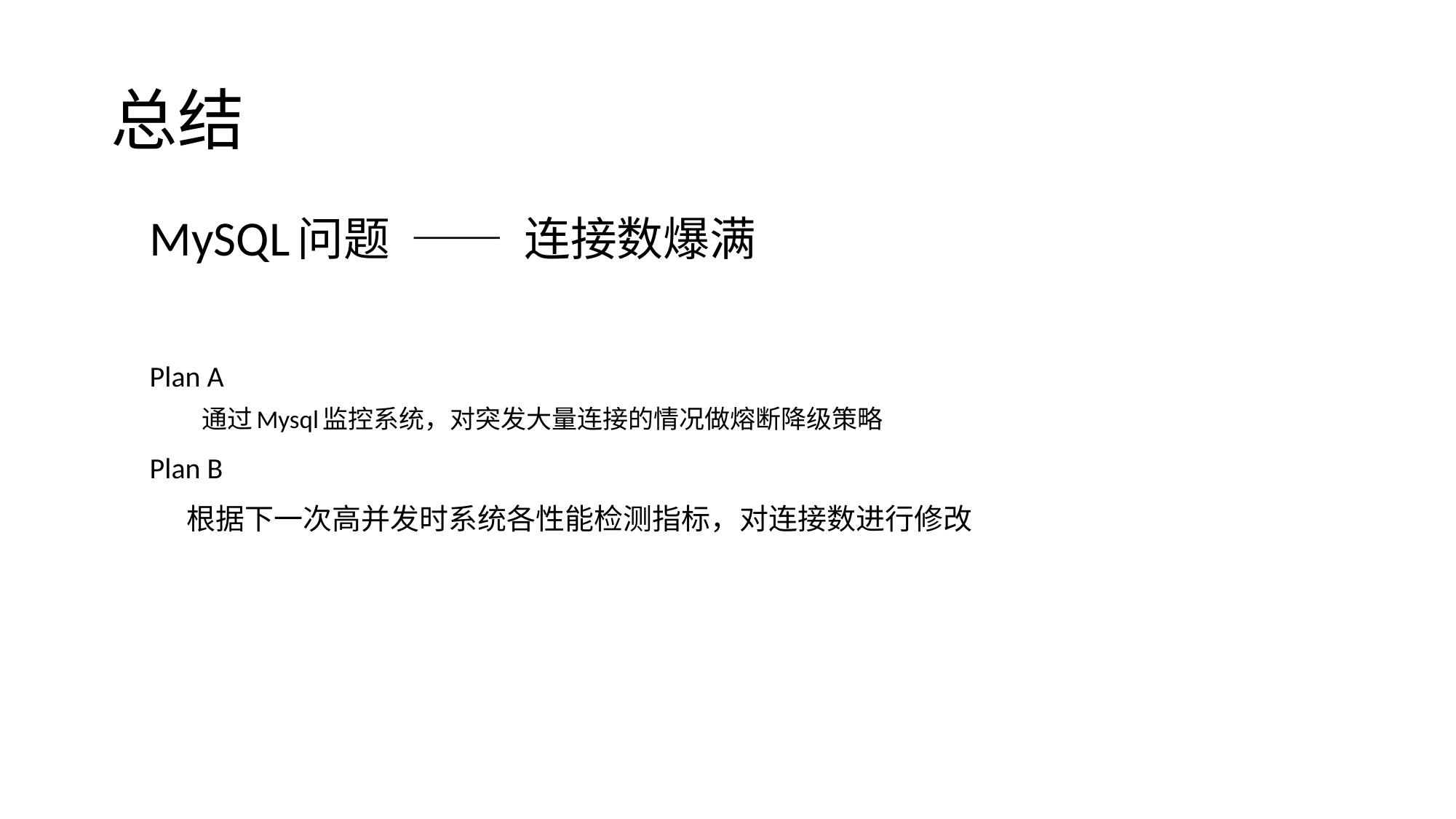

# 总结
MySQL问题  ——  连接数爆满

Plan A
通过Mysql监控系统，对突发大量连接的情况做熔断降级策略
Plan B
     根据下一次高并发时系统各性能检测指标，对连接数进行修改